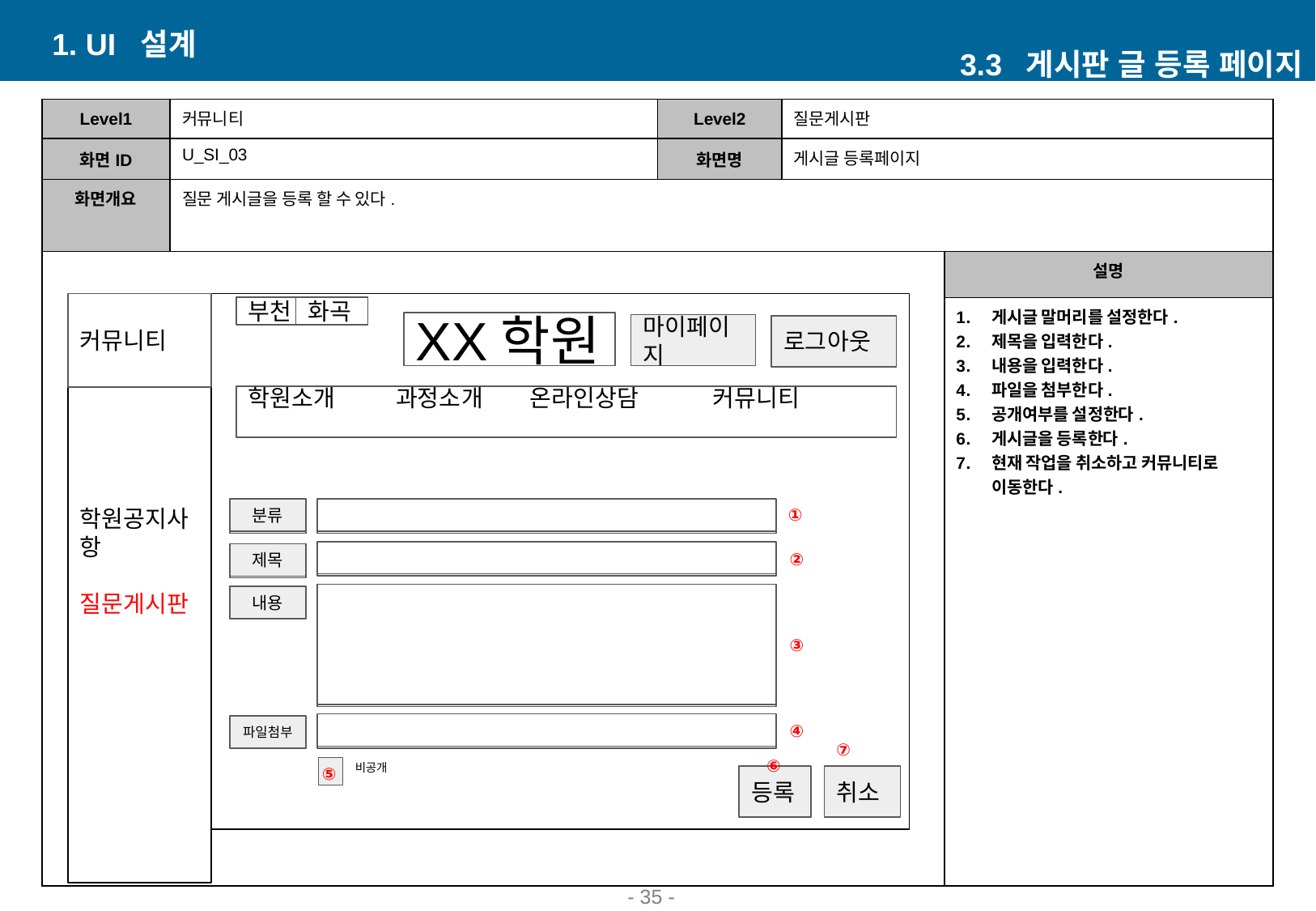

1. UI  설계
3.3  게시판 글 등록 페이지
| Level1 | 커뮤니티 | Level2 | 질문게시판 |  |
| --- | --- | --- | --- | --- |
| 화면ID | U\_SI\_03 | 화면명 | 게시글 등록페이지 |  |
| 화면개요 | 질문 게시글을 등록 할 수 있다. |  |  |  |
|  |  |  |  | 설명 |
|  |  |  |  | 게시글 말머리를 설정한다. 제목을 입력한다. 내용을 입력한다. 파일을 첨부한다. 공개여부를 설정한다. 게시글을 등록한다. 현재 작업을 취소하고 커뮤니티로 이동한다. |

커뮤니티
학원공지사항

질문게시판

부천
화곡
XX학원
마이페이지
로그아웃

①
학원소개         과정소개       온라인상담           커뮤니티
④
⑤
①
분류

분류

②

제목
제목

내용

③

④

파일첨부
⑦
⑥
비공개
⑤

등록
취소
- 35 -